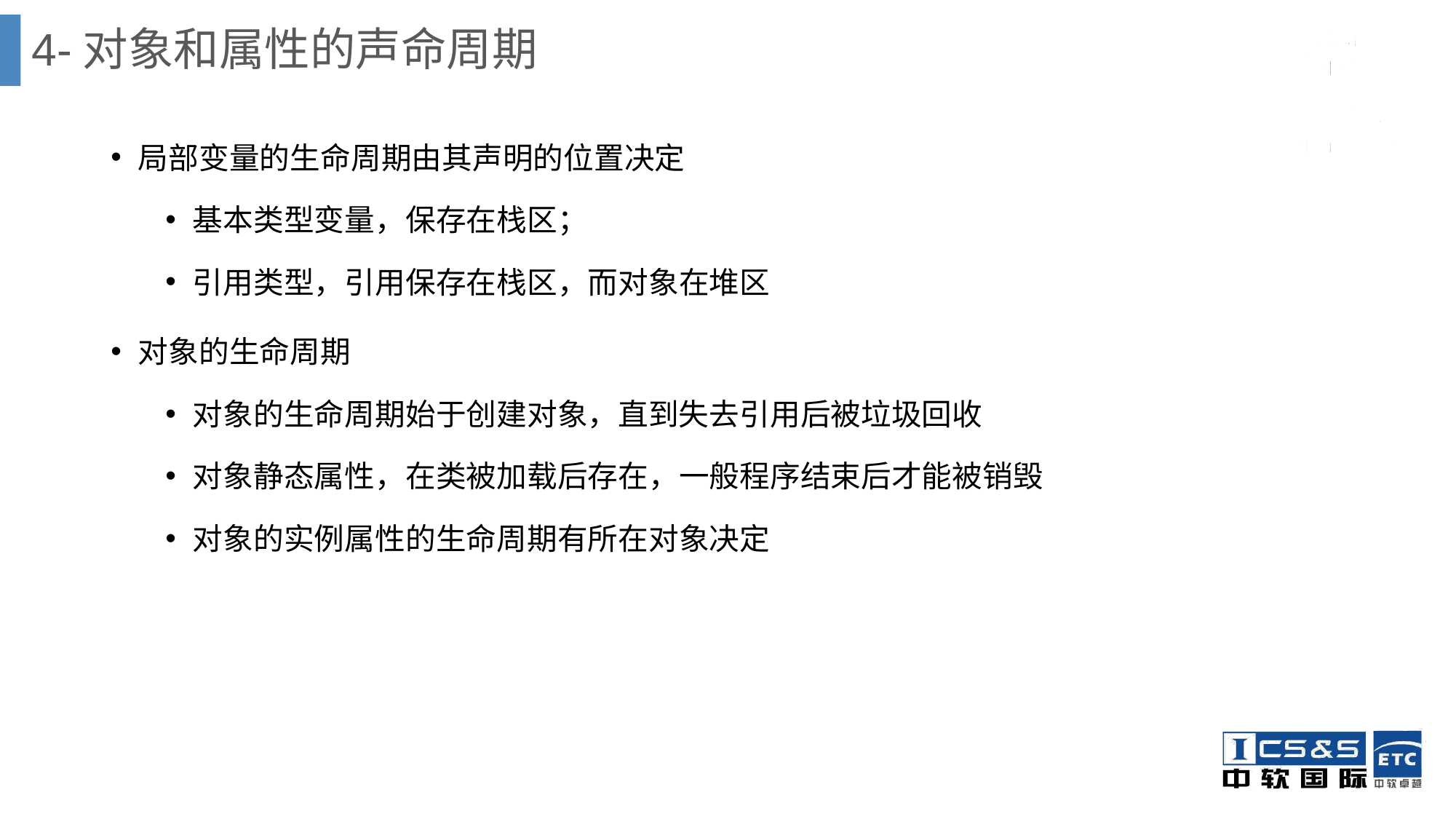

# 4-对象和属性的声命周期
局部变量的生命周期由其声明的位置决定
基本类型变量，保存在栈区；
引用类型，引用保存在栈区，而对象在堆区
对象的生命周期
对象的生命周期始于创建对象，直到失去引用后被垃圾回收
对象静态属性，在类被加载后存在，一般程序结束后才能被销毁
对象的实例属性的生命周期有所在对象决定